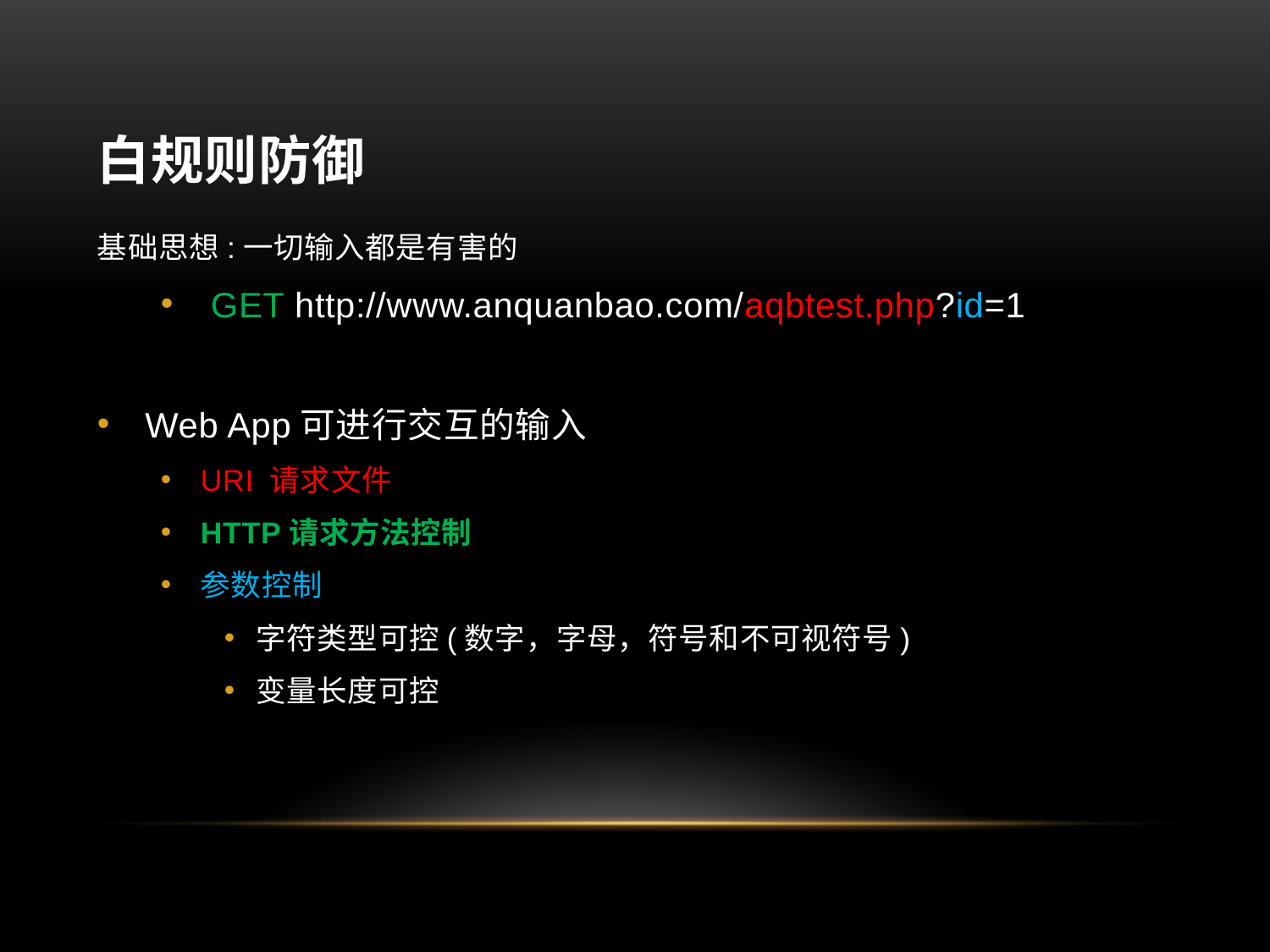

# 白规则防御
基础思想:一切输入都是有害的
 GET http://www.anquanbao.com/aqbtest.php?id=1

Web App可进行交互的输入
URI 请求文件
HTTP请求方法控制
参数控制
字符类型可控(数字，字母，符号和不可视符号)
变量长度可控